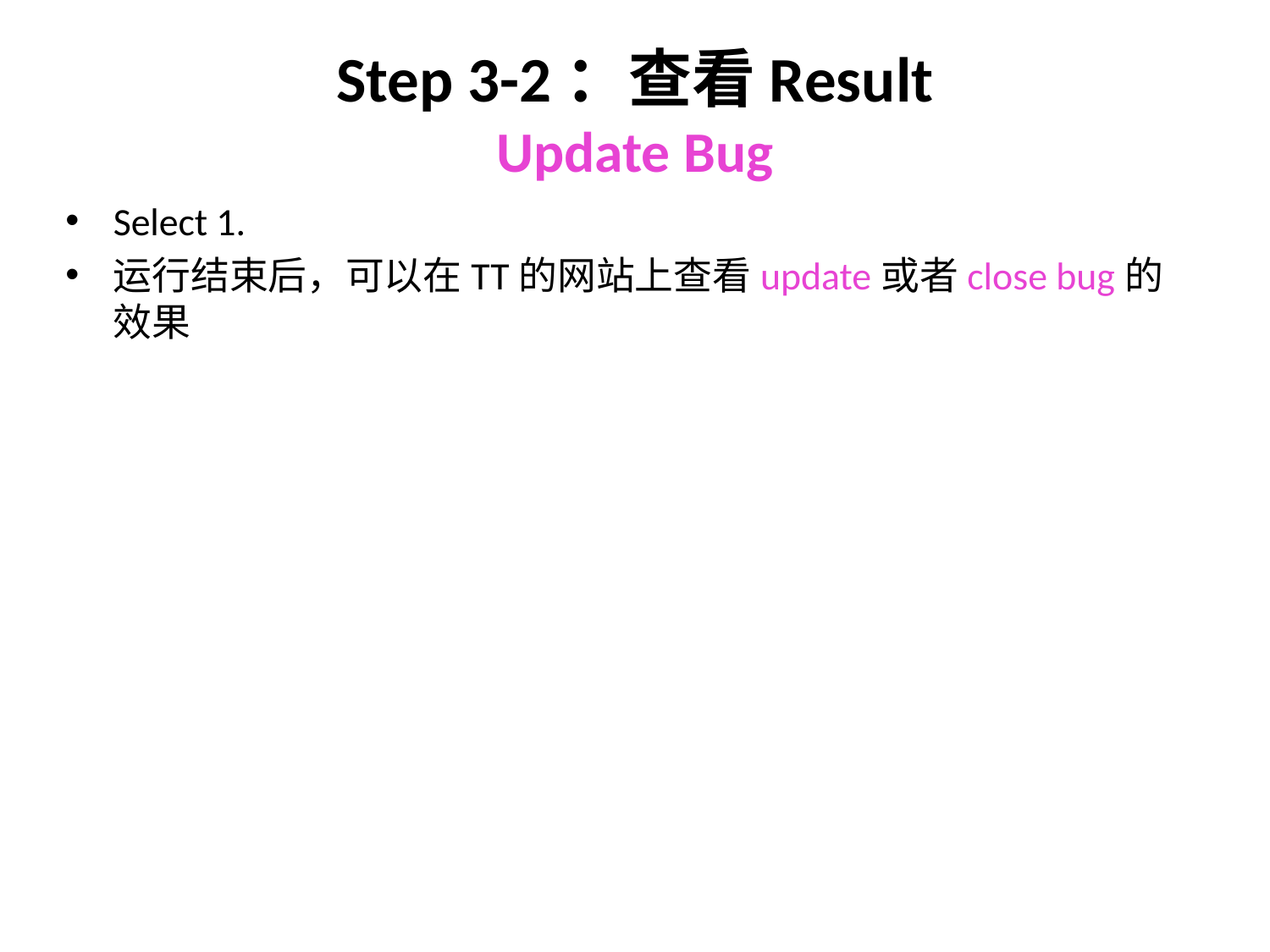

# Step 3-2：查看Result Update Bug
Select 1.
运行结束后，可以在TT的网站上查看update或者close bug的效果